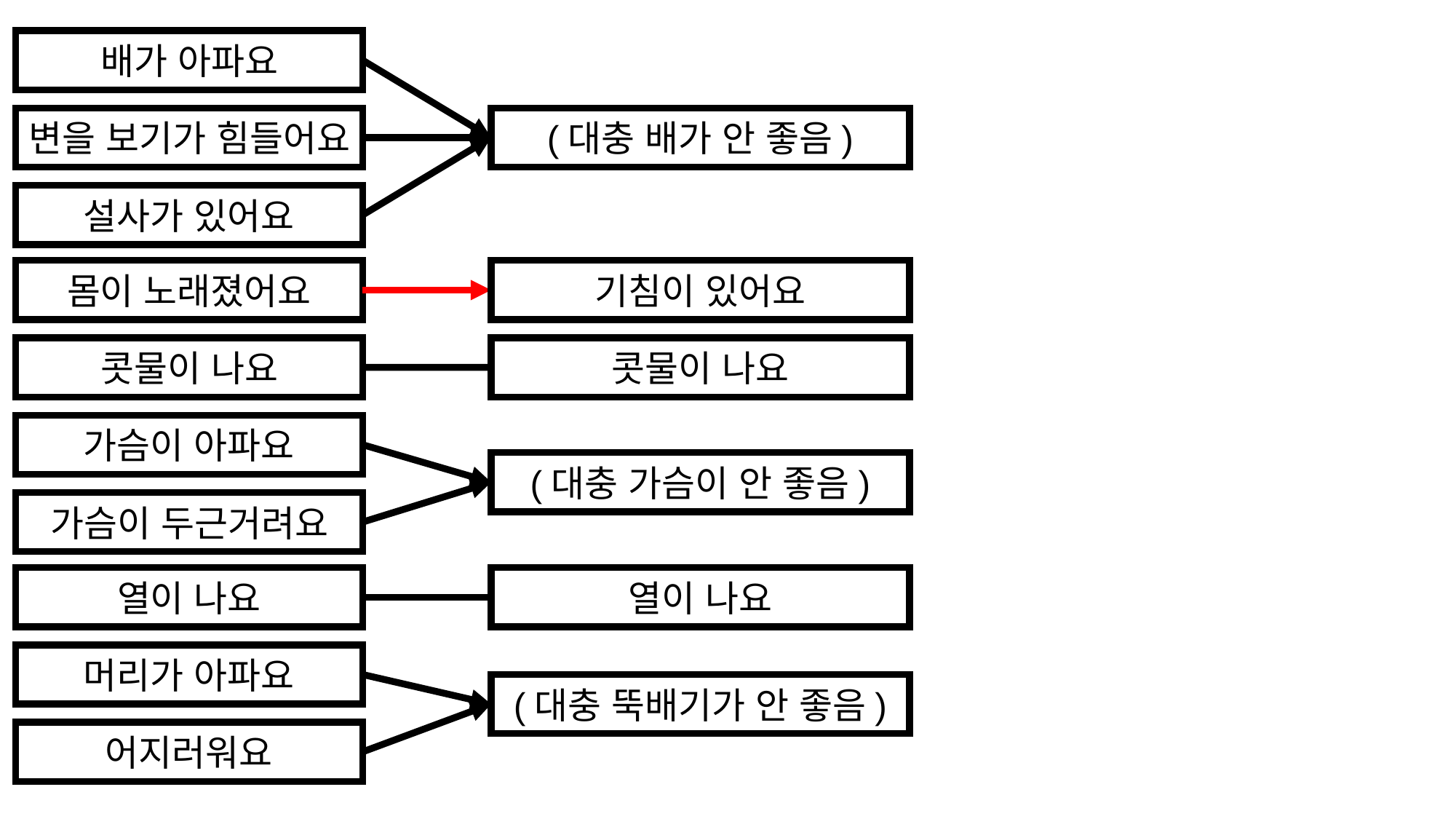

배가 아파요
변을 보기가 힘들어요
(대충 배가 안 좋음)
설사가 있어요
몸이 노래졌어요
기침이 있어요
콧물이 나요
콧물이 나요
가슴이 아파요
(대충 가슴이 안 좋음)
가슴이 두근거려요
열이 나요
열이 나요
머리가 아파요
(대충 뚝배기가 안 좋음)
어지러워요